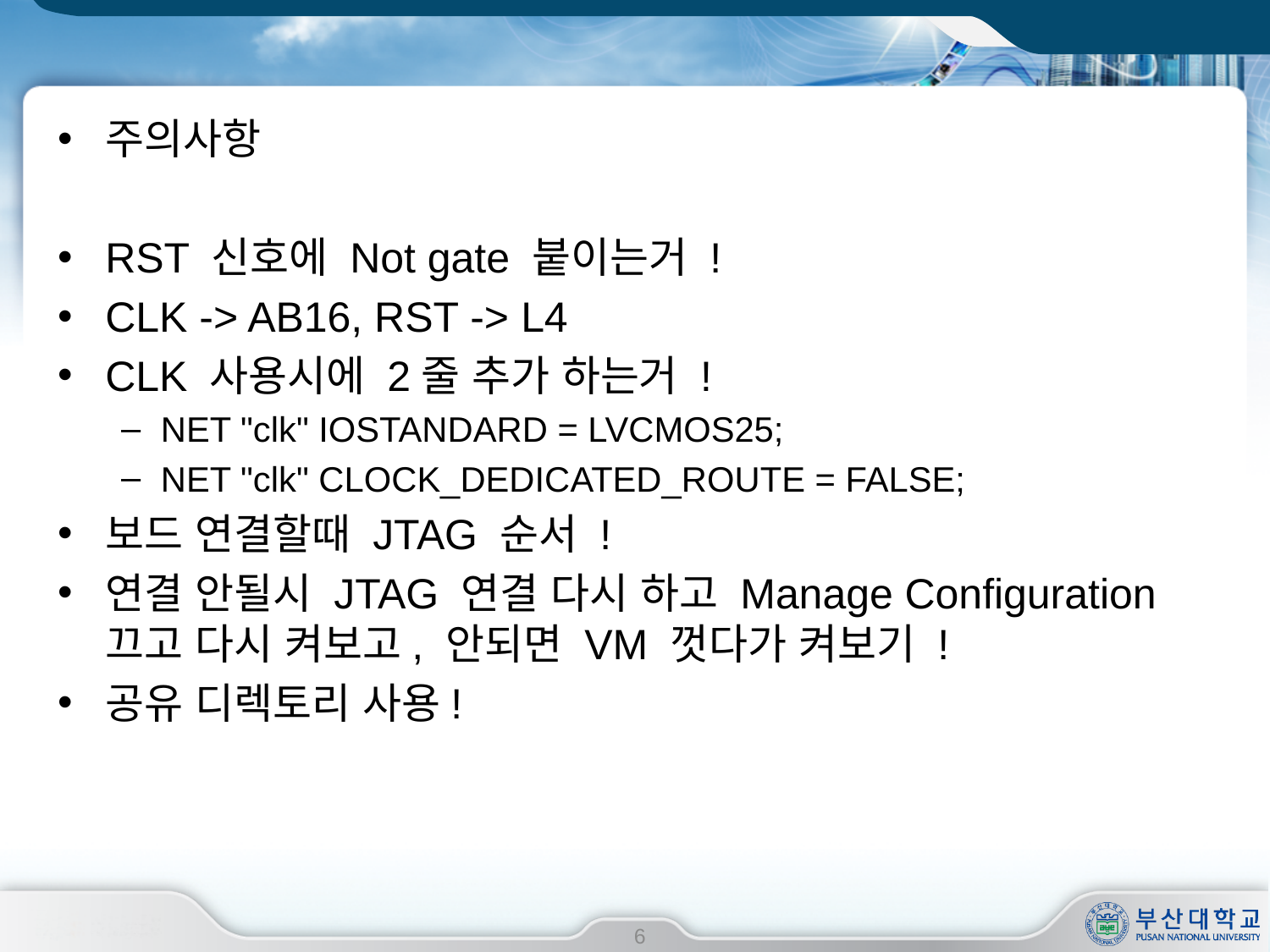

#
주의사항

RST 신호에 Not gate 붙이는거 !
CLK -> AB16, RST -> L4
CLK 사용시에 2줄 추가 하는거 !
NET "clk" IOSTANDARD = LVCMOS25;
NET "clk" CLOCK_DEDICATED_ROUTE = FALSE;
보드 연결할때 JTAG 순서 !
연결 안될시 JTAG 연결 다시 하고 Manage Configuration 끄고 다시 켜보고, 안되면 VM 껏다가 켜보기 !
공유 디렉토리 사용!

6